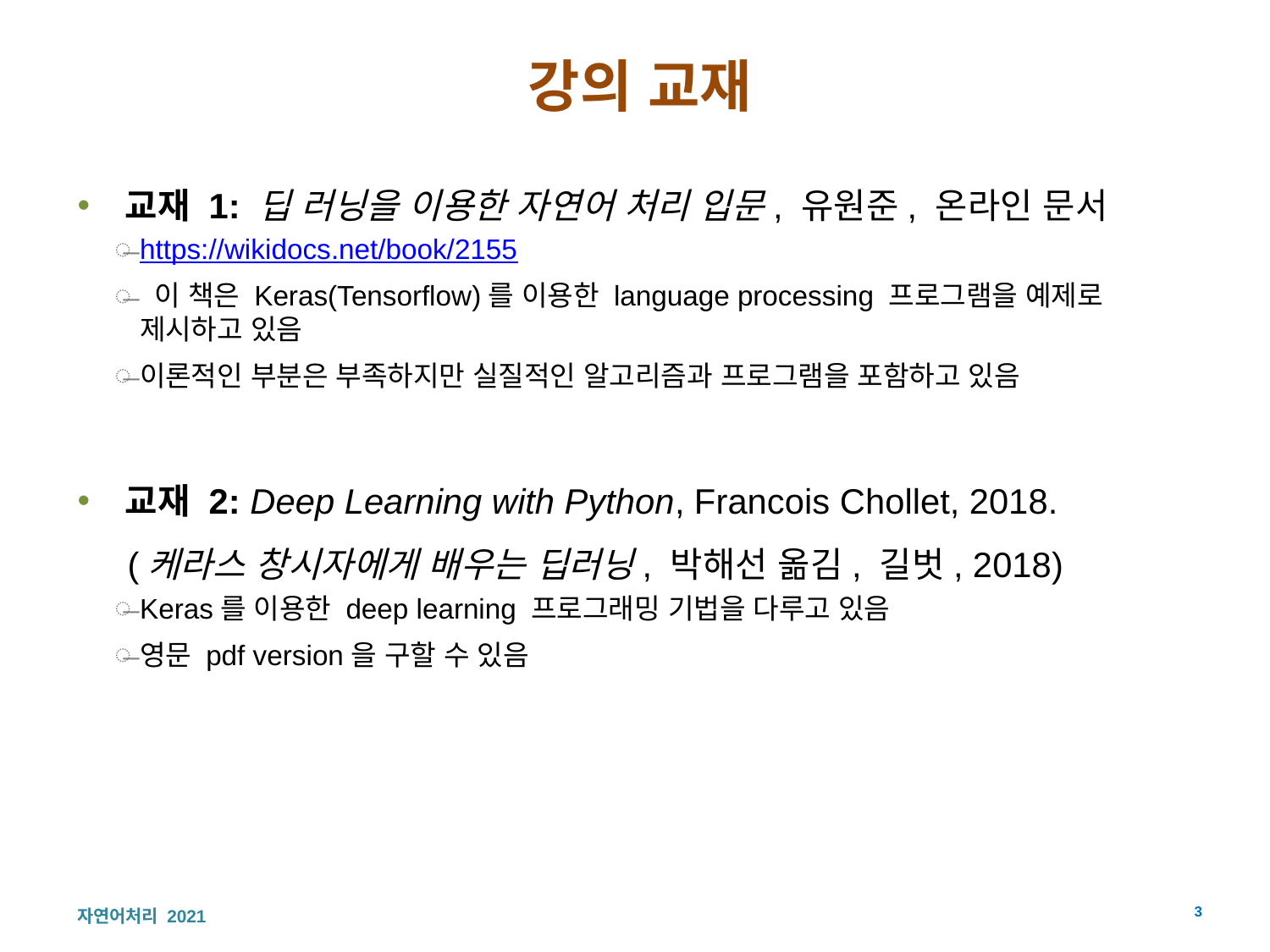

# 강의 교재
교재 1: 딥 러닝을 이용한 자연어 처리 입문, 유원준, 온라인 문서
https://wikidocs.net/book/2155
 이 책은 Keras(Tensorflow)를 이용한 language processing 프로그램을 예제로 제시하고 있음
이론적인 부분은 부족하지만 실질적인 알고리즘과 프로그램을 포함하고 있음

교재 2: Deep Learning with Python, Francois Chollet, 2018.
(케라스 창시자에게 배우는 딥러닝, 박해선 옮김, 길벗, 2018)
Keras를 이용한 deep learning 프로그래밍 기법을 다루고 있음
영문 pdf version을 구할 수 있음